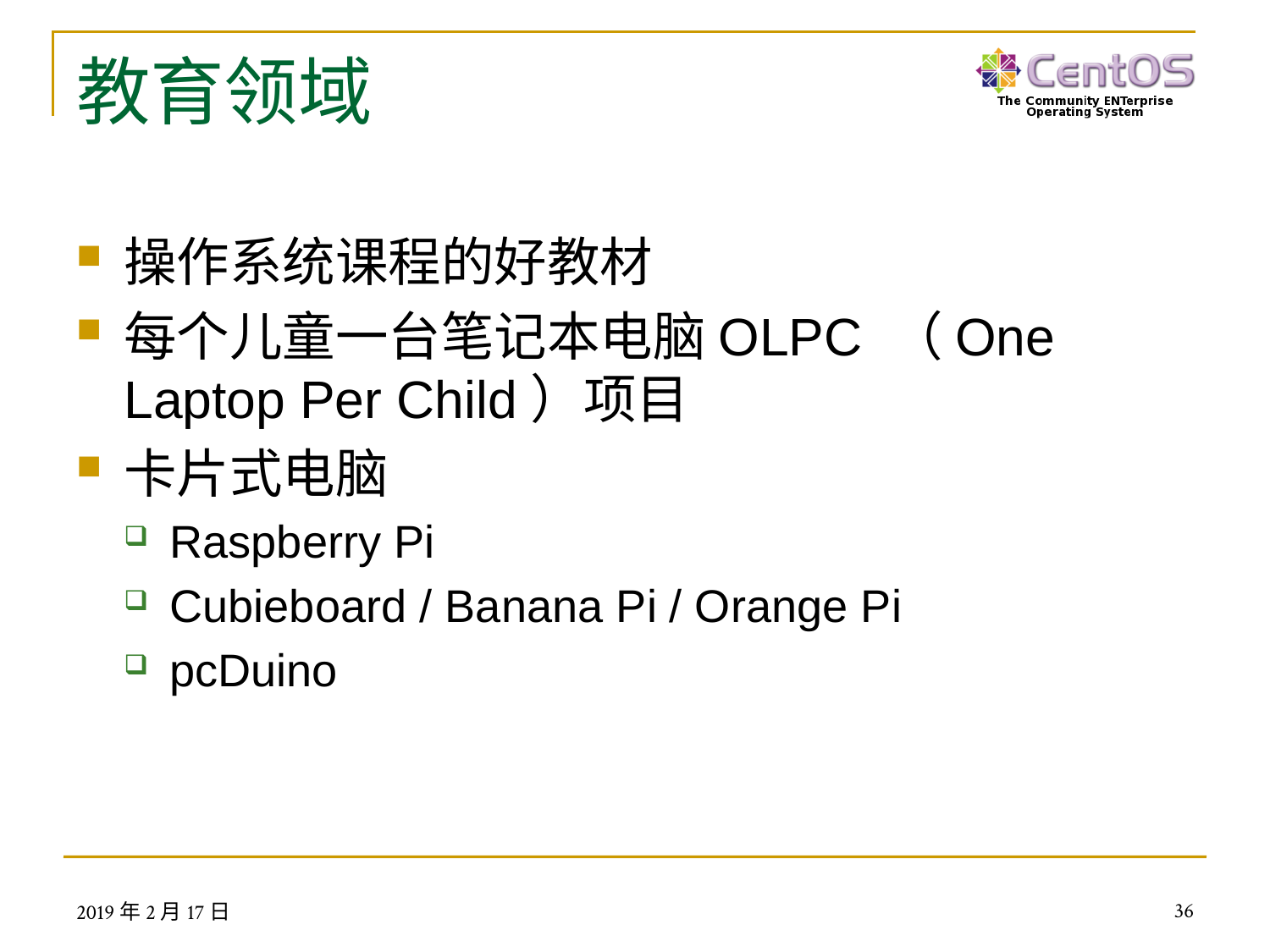

# 教育领域
操作系统课程的好教材
每个儿童一台笔记本电脑OLPC （One Laptop Per Child）项目
卡片式电脑
Raspberry Pi
Cubieboard / Banana Pi / Orange Pi
pcDuino

2019年2月17日
36